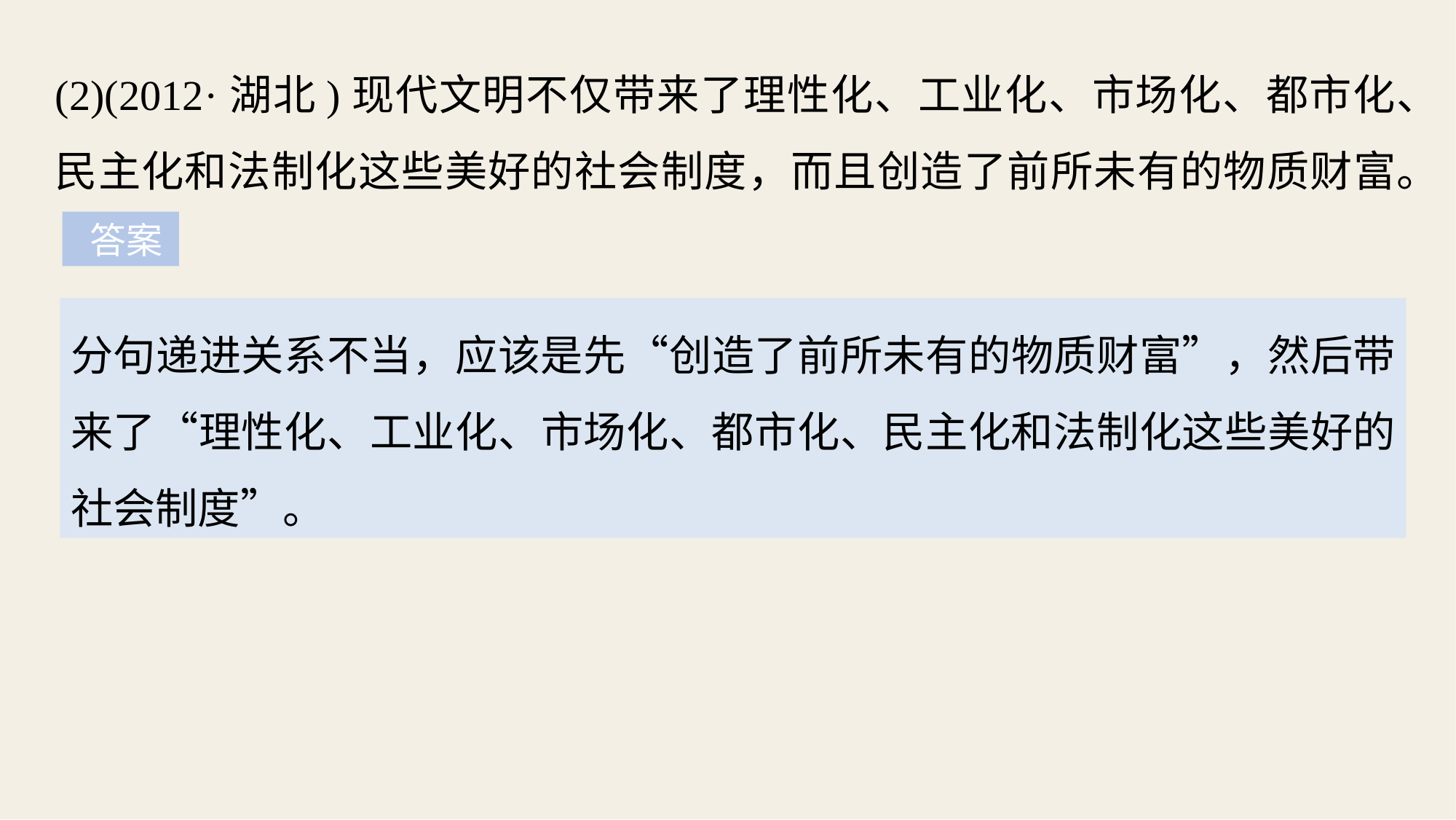

(2)(2012·湖北)现代文明不仅带来了理性化、工业化、市场化、都市化、民主化和法制化这些美好的社会制度，而且创造了前所未有的物质财富。
 答案
分句递进关系不当，应该是先“创造了前所未有的物质财富”，然后带来了“理性化、工业化、市场化、都市化、民主化和法制化这些美好的社会制度”。